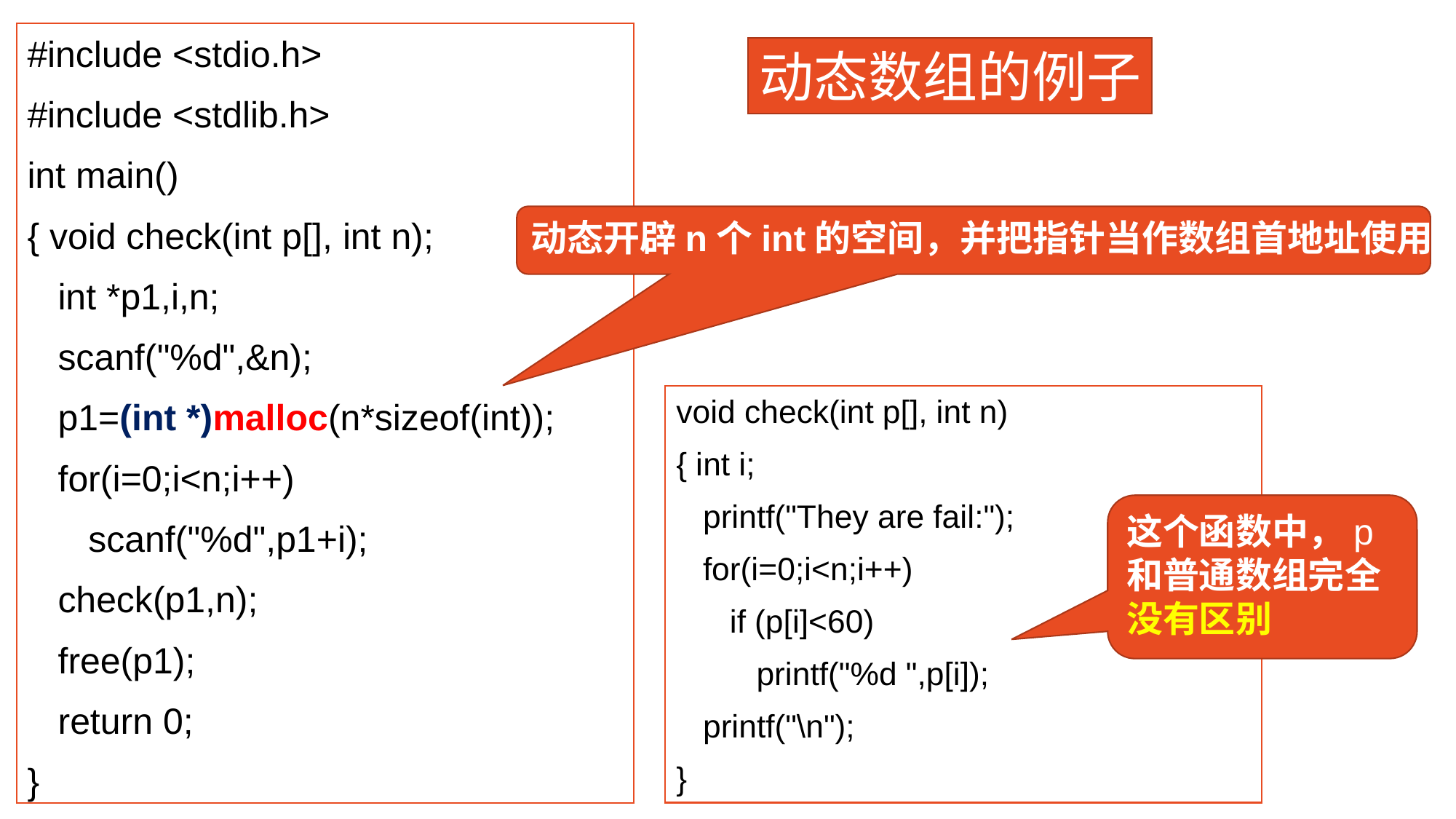

#include <stdio.h>
#include <stdlib.h>
int main()
{ void check(int p[], int n);
   int *p1,i,n;
   scanf("%d",&n);
   p1=(int *)malloc(n*sizeof(int));
   for(i=0;i<n;i++)
      scanf("%d",p1+i);
   check(p1,n);
   free(p1);
   return 0;
}

动态数组的例子
动态开辟n个int的空间，并把指针当作数组首地址使用
void check(int p[], int n)
{ int i;
   printf("They are fail:");
   for(i=0;i<n;i++)
      if (p[i]<60)
         printf("%d ",p[i]);
   printf("\n");
}
这个函数中，p
和普通数组完全
没有区别